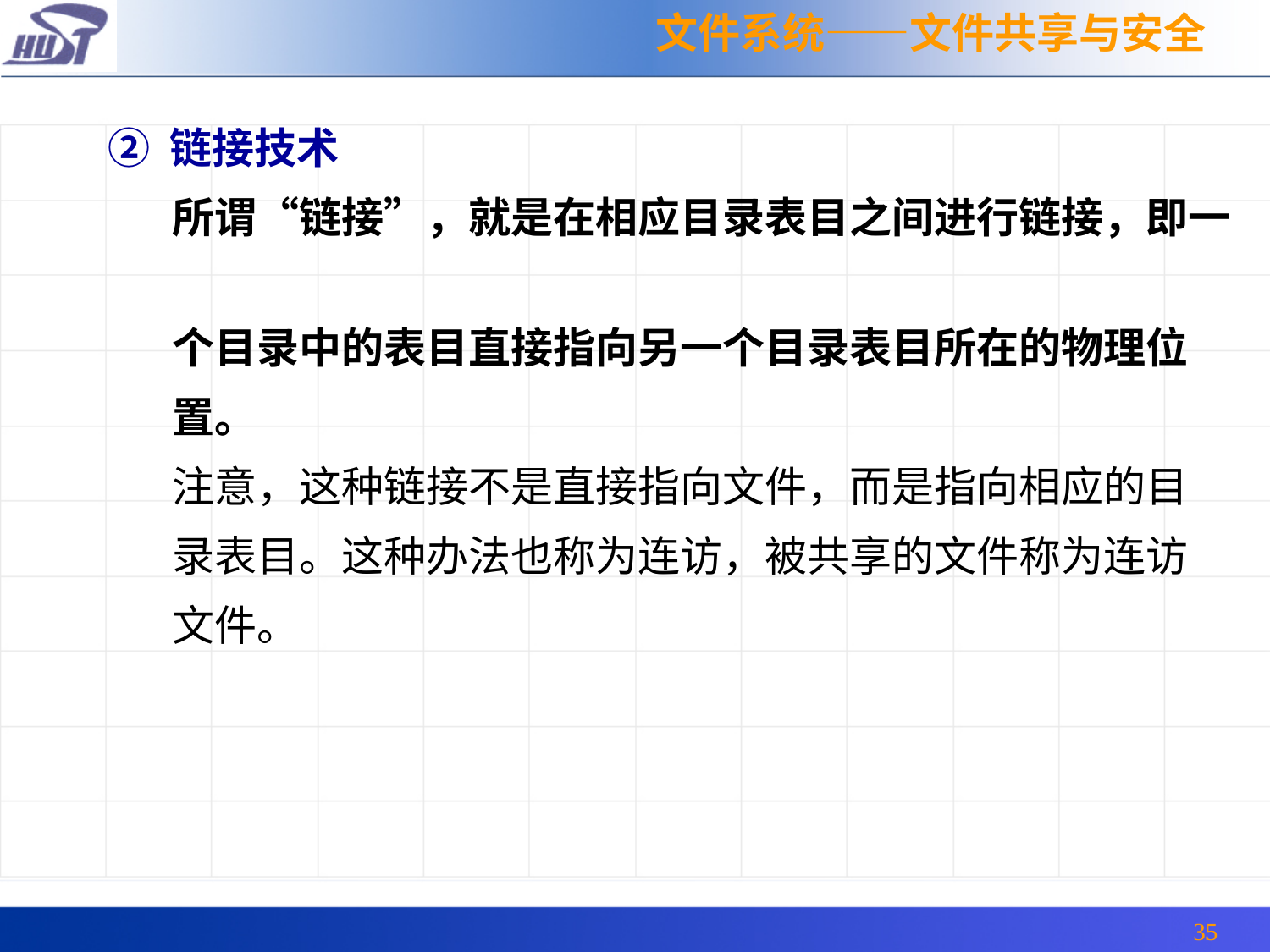

文件系统——文件共享与安全
② 链接技术
              所谓“链接”，就是在相应目录表目之间进行链接，即一
              个目录中的表目直接指向另一个目录表目所在的物理位
              置。
              注意，这种链接不是直接指向文件，而是指向相应的目
              录表目。这种办法也称为连访，被共享的文件称为连访
              文件。
35